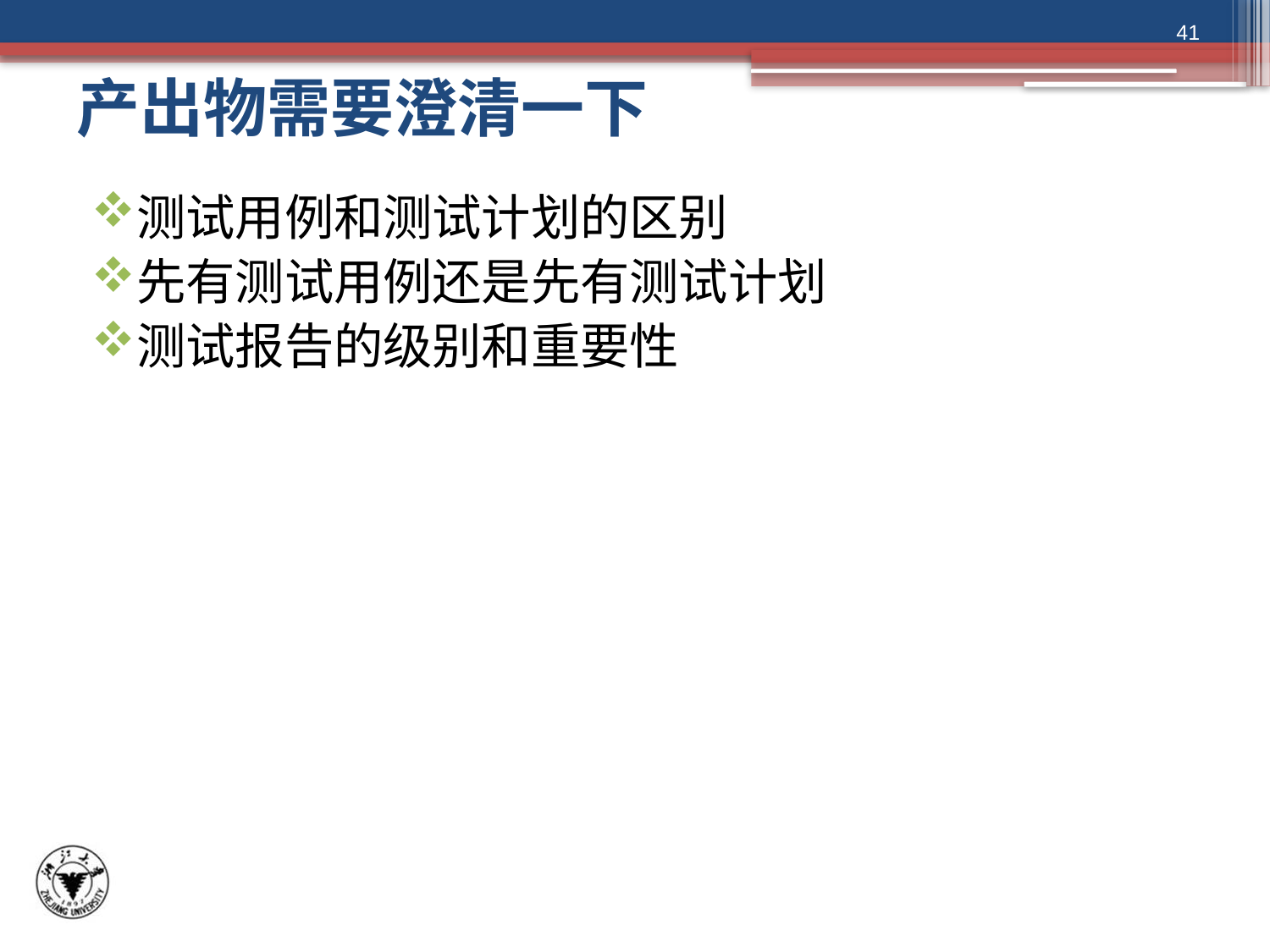

41
# 产出物需要澄清一下
测试用例和测试计划的区别
先有测试用例还是先有测试计划
测试报告的级别和重要性